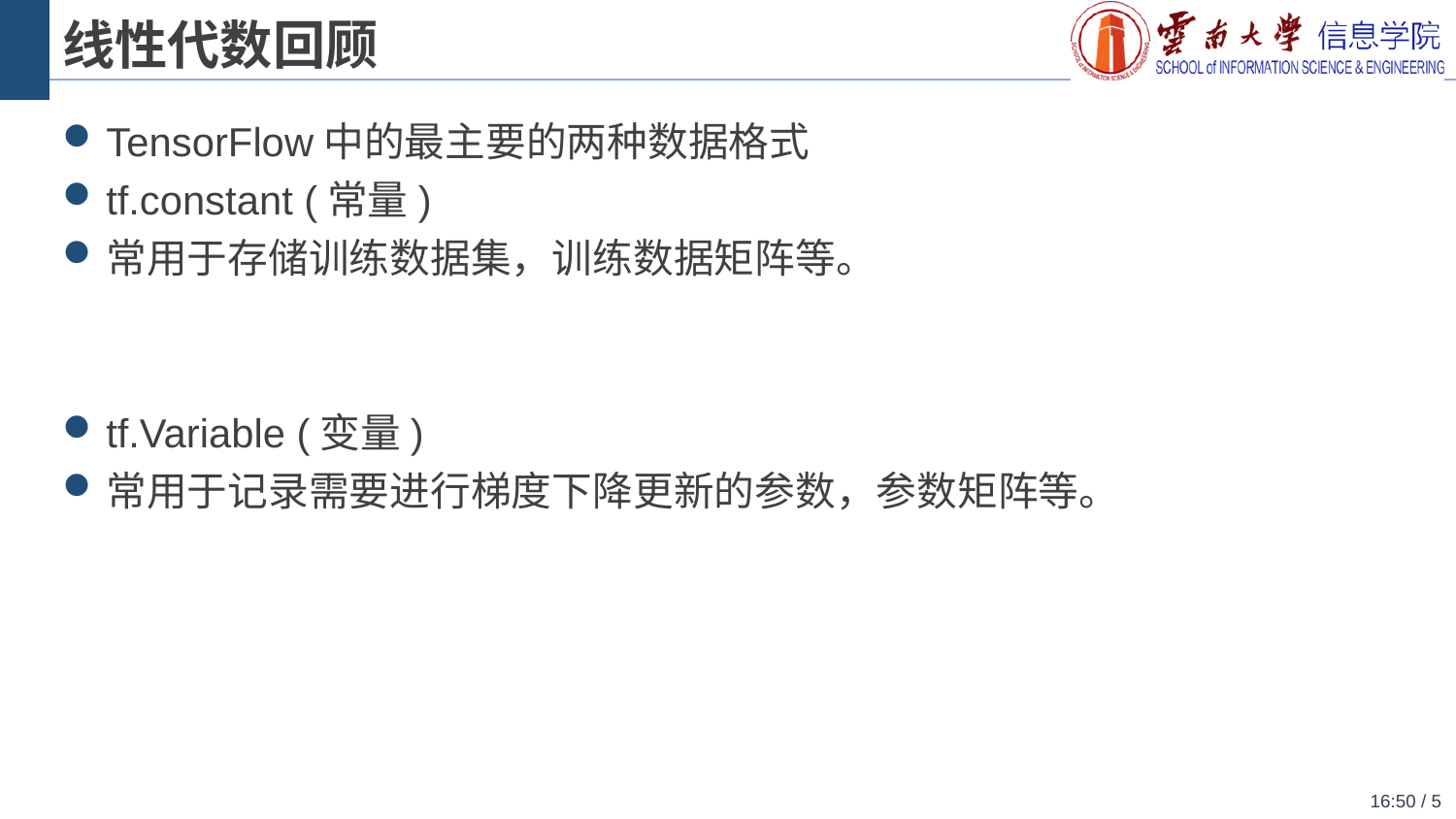

# 线性代数回顾
TensorFlow中的最主要的两种数据格式
tf.constant (常量)
常用于存储训练数据集，训练数据矩阵等。

tf.Variable (变量)
常用于记录需要进行梯度下降更新的参数，参数矩阵等。